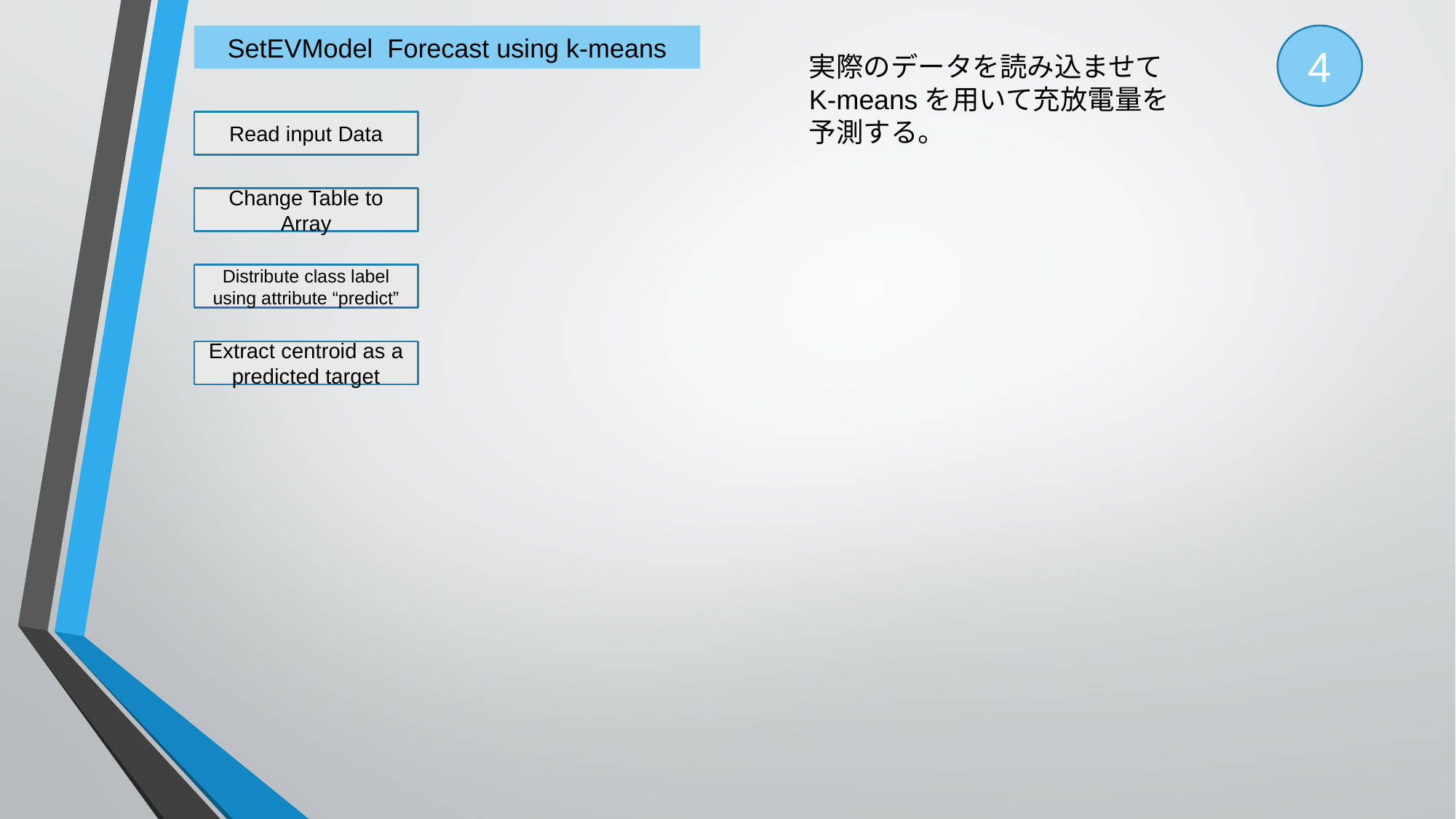

SetEVModel  Forecast using k-means
4
実際のデータを読み込ませて
K-meansを用いて充放電量を予測する。
Read input Data
Change Table to Array
Distribute class label using attribute “predict”
Extract centroid as a predicted target